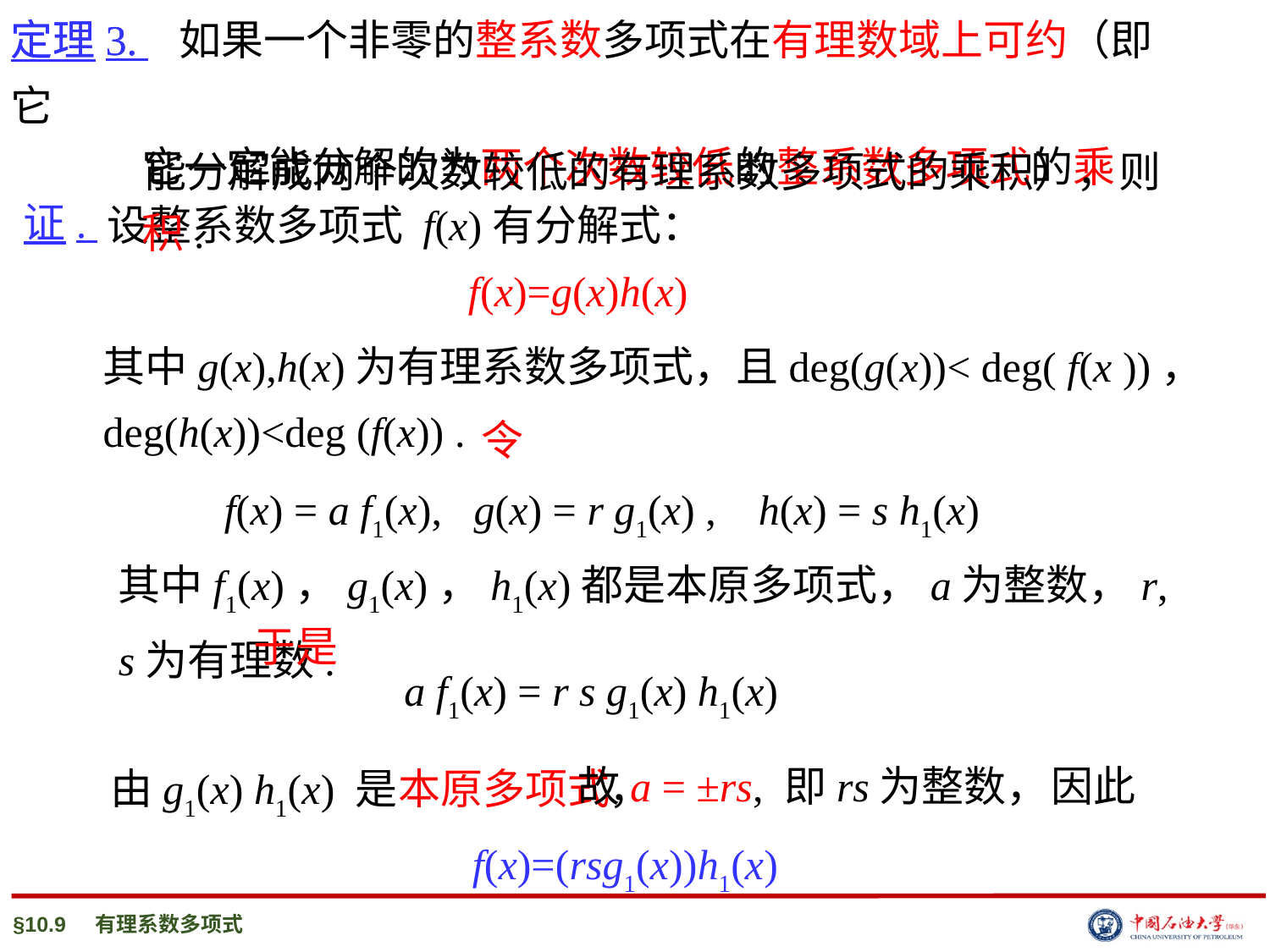

定理3.
定理3.   如果一个非零的整系数多项式在有理数域上可约（即它
             能分解成两个次数较低的有理系数多项式的乘积），则
它一定能分解的为两个次数较低的整系数多项式的乘积.

其中g(x),h(x)为有理系数多项式，且deg(g(x))< deg( f(x ))，
deg(h(x))<deg (f(x)) .
 设整系数多项式 f(x)有分解式：
                                    f(x)=g(x)h(x)

证.
                                     令
          f(x) = a f1(x),   g(x) = r g1(x) ,    h(x) = s h1(x)
其中f1(x)，g1(x)，h1(x)都是本原多项式，a为整数，r, s为有理数.
于是
                            a f1(x) = r s g1(x) h1(x)
由g1(x) h1(x) 是本原多项式，
                                                故a = ±rs, 即rs为整数，

因此
f(x)=(rsg1(x))h1(x)